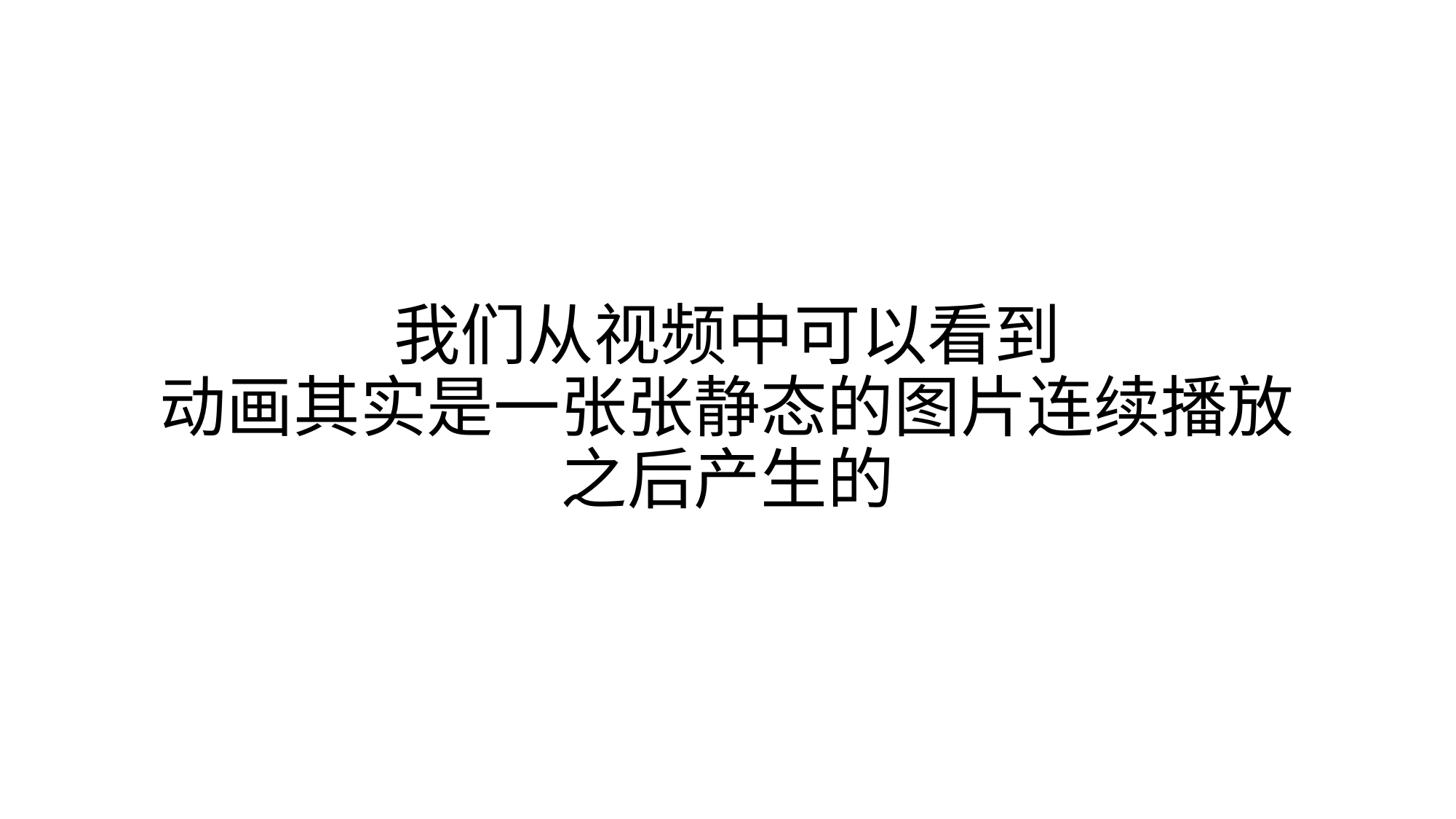

# 我们从视频中可以看到 动画其实是一张张静态的图片连续播放之后产生的